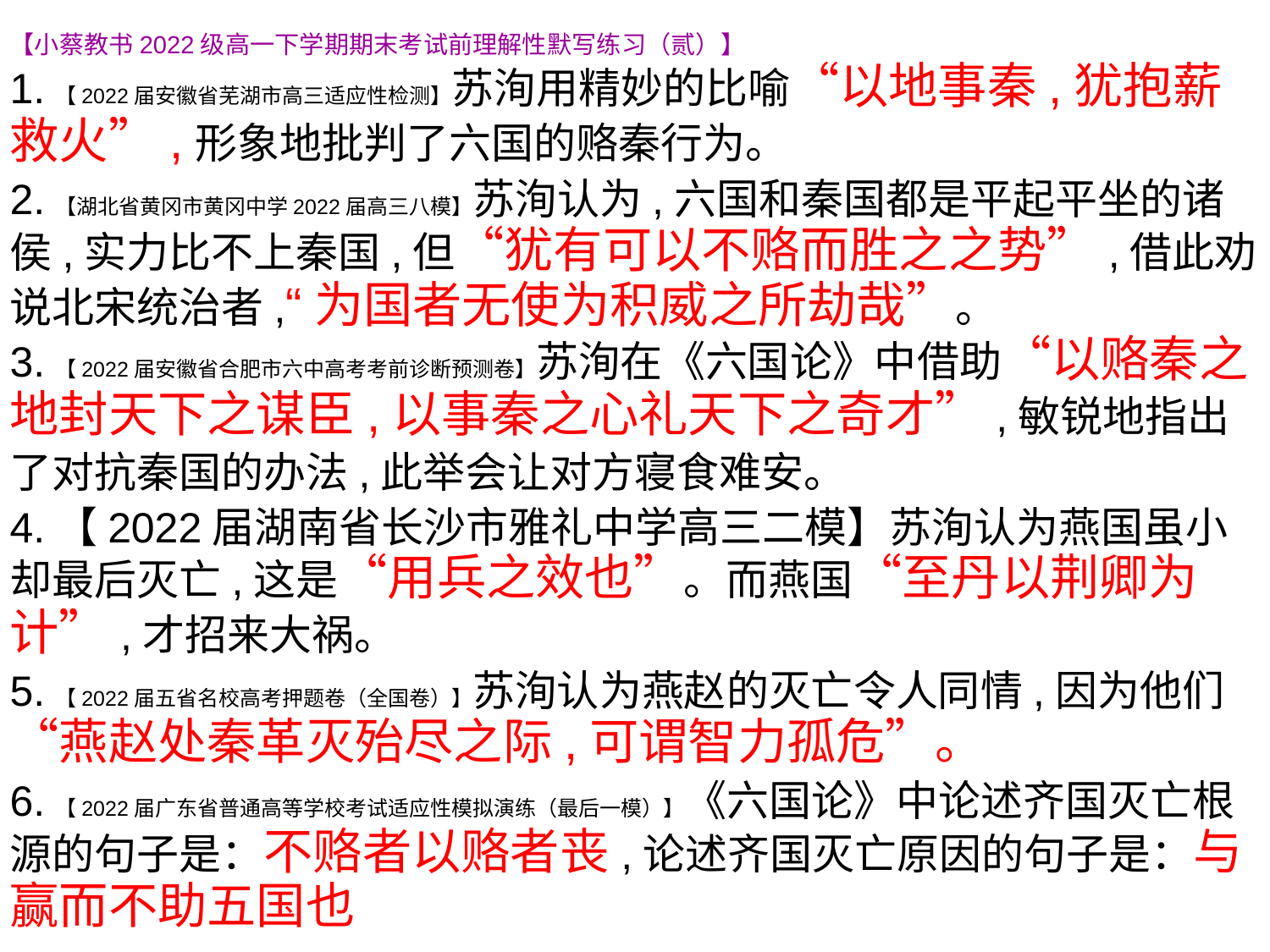

【小蔡教书2022级高一下学期期末考试前理解性默写练习（贰）】
1.【2022届安徽省芜湖市高三适应性检测】苏洵用精妙的比喻“以地事秦,犹抱薪救火”,形象地批判了六国的赂秦行为。
2.【湖北省黄冈市黄冈中学2022届高三八模】苏洵认为,六国和秦国都是平起平坐的诸侯,实力比不上秦国,但“犹有可以不赂而胜之之势”,借此劝说北宋统治者,“为国者无使为积威之所劫哉”。
3.【2022届安徽省合肥市六中高考考前诊断预测卷】苏洵在《六国论》中借助“以赂秦之地封天下之谋臣,以事秦之心礼天下之奇才”,敏锐地指出了对抗秦国的办法,此举会让对方寝食难安。
4.【2022届湖南省长沙市雅礼中学高三二模】苏洵认为燕国虽小却最后灭亡,这是“用兵之效也”。而燕国“至丹以荆卿为计”,才招来大祸。
5.【2022届五省名校高考押题卷（全国卷）】苏洵认为燕赵的灭亡令人同情,因为他们“燕赵处秦革灭殆尽之际,可谓智力孤危”。
6.【2022届广东省普通高等学校考试适应性模拟演练（最后一模）】《六国论》中论述齐国灭亡根源的句子是：不赂者以赂者丧,论述齐国灭亡原因的句子是：与赢而不助五国也